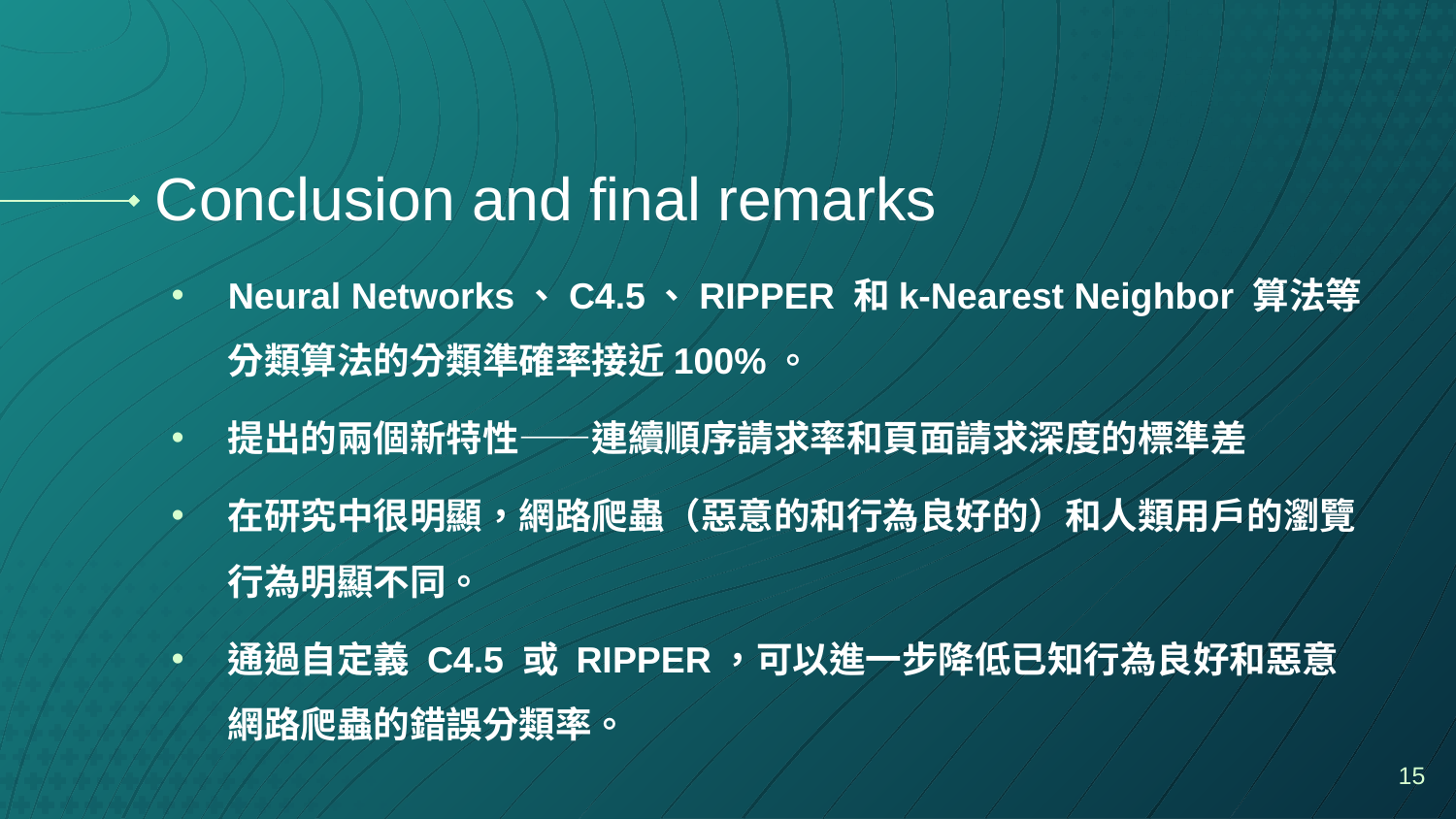

# Conclusion and final remarks
Neural Networks、C4.5、RIPPER 和k-Nearest Neighbor 算法等分類算法的分類準確率接近100%。
提出的兩個新特性——連續順序請求率和頁面請求深度的標準差
在研究中很明顯，網路爬蟲（惡意的和行為良好的）和人類用戶的瀏覽行為明顯不同。
通過自定義 C4.5 或 RIPPER，可以進一步降低已知行為良好和惡意網路爬蟲的錯誤分類率。
15